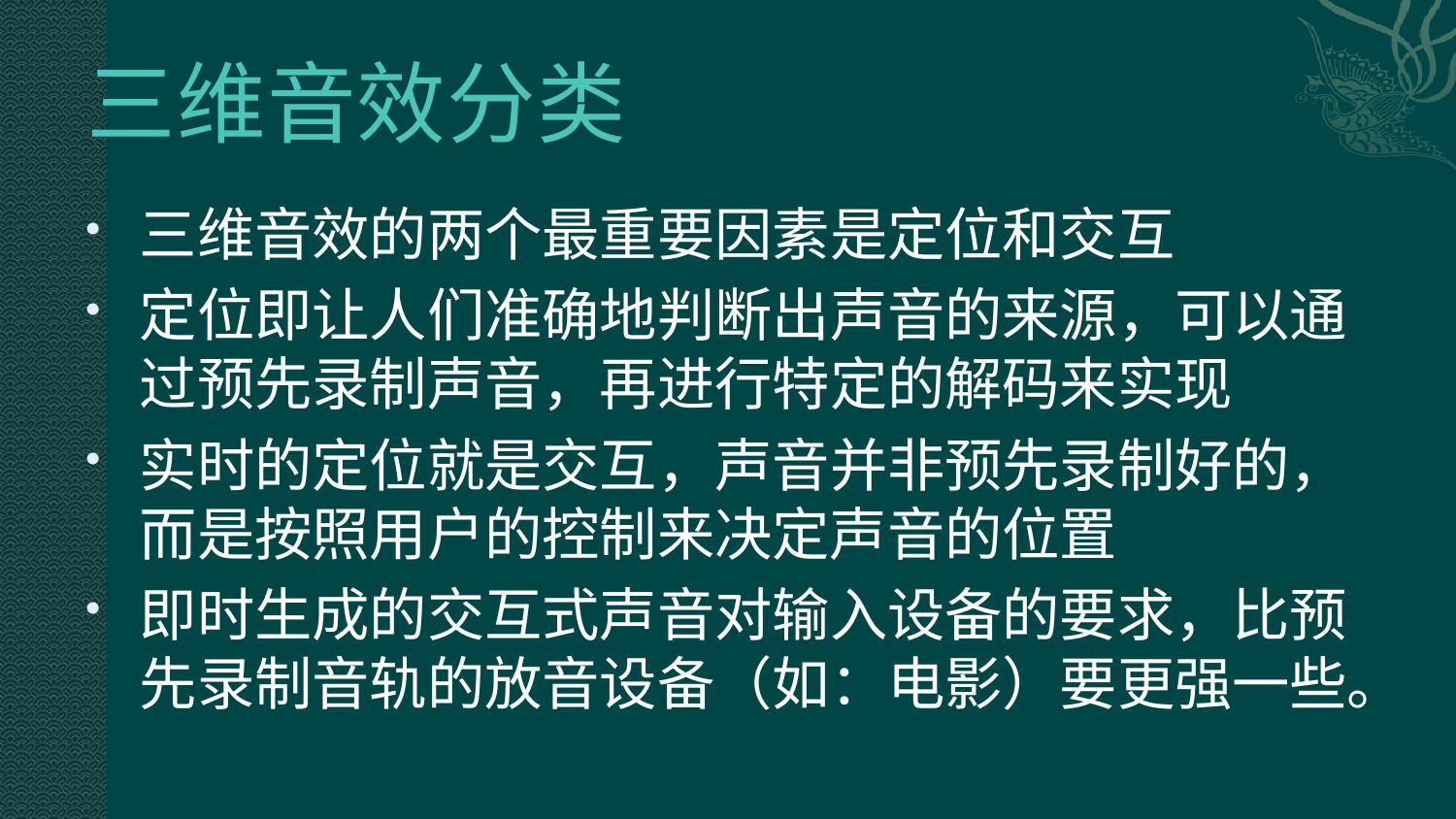

# 三维音效分类
三维音效的两个最重要因素是定位和交互
定位即让人们准确地判断出声音的来源，可以通过预先录制声音，再进行特定的解码来实现
实时的定位就是交互，声音并非预先录制好的，而是按照用户的控制来决定声音的位置
即时生成的交互式声音对输入设备的要求，比预先录制音轨的放音设备（如：电影）要更强一些。